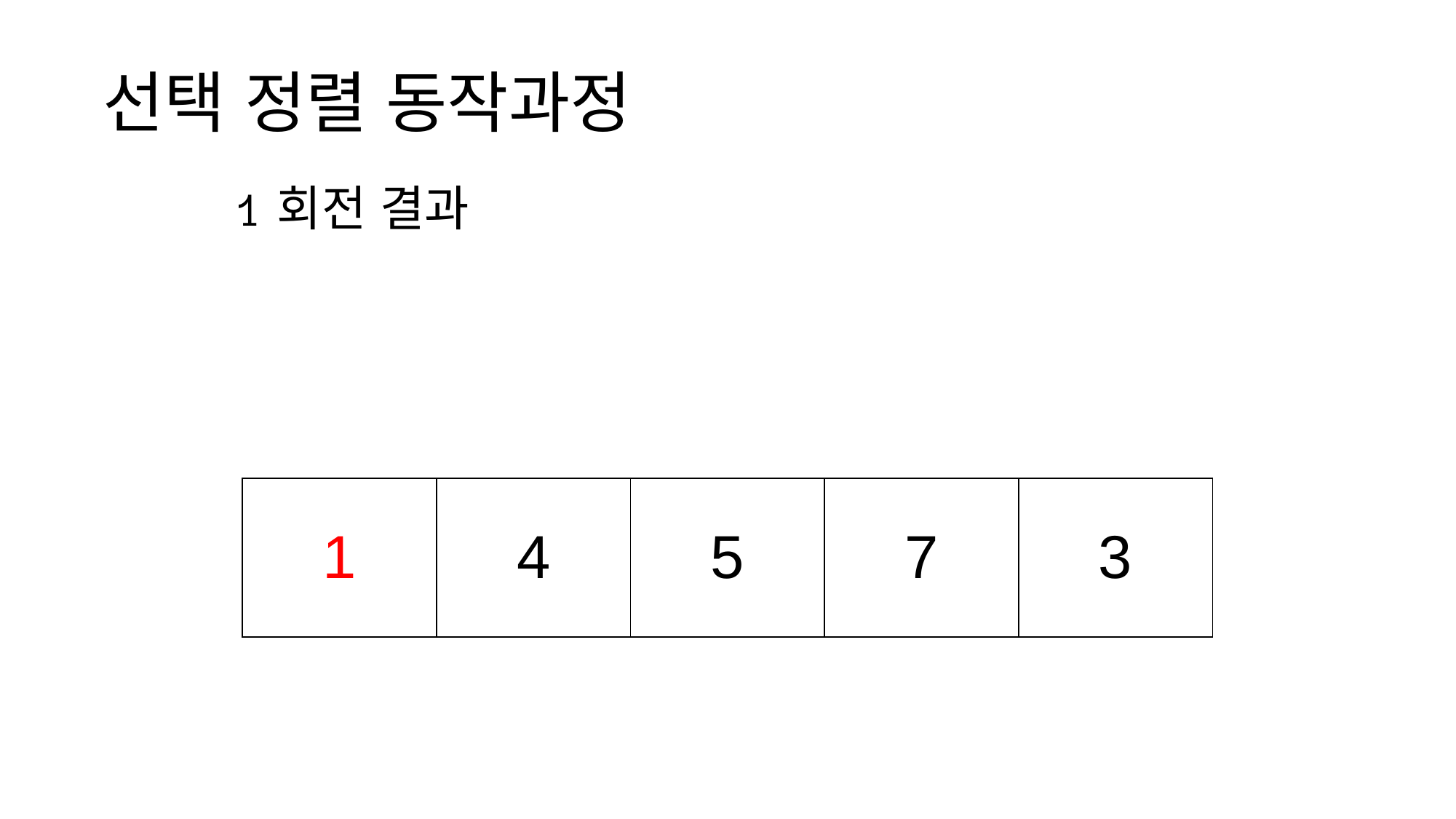

# 선택 정렬 동작과정
1회전 결과
| 1 | 4 | 5 | 7 | 3 |
| --- | --- | --- | --- | --- |